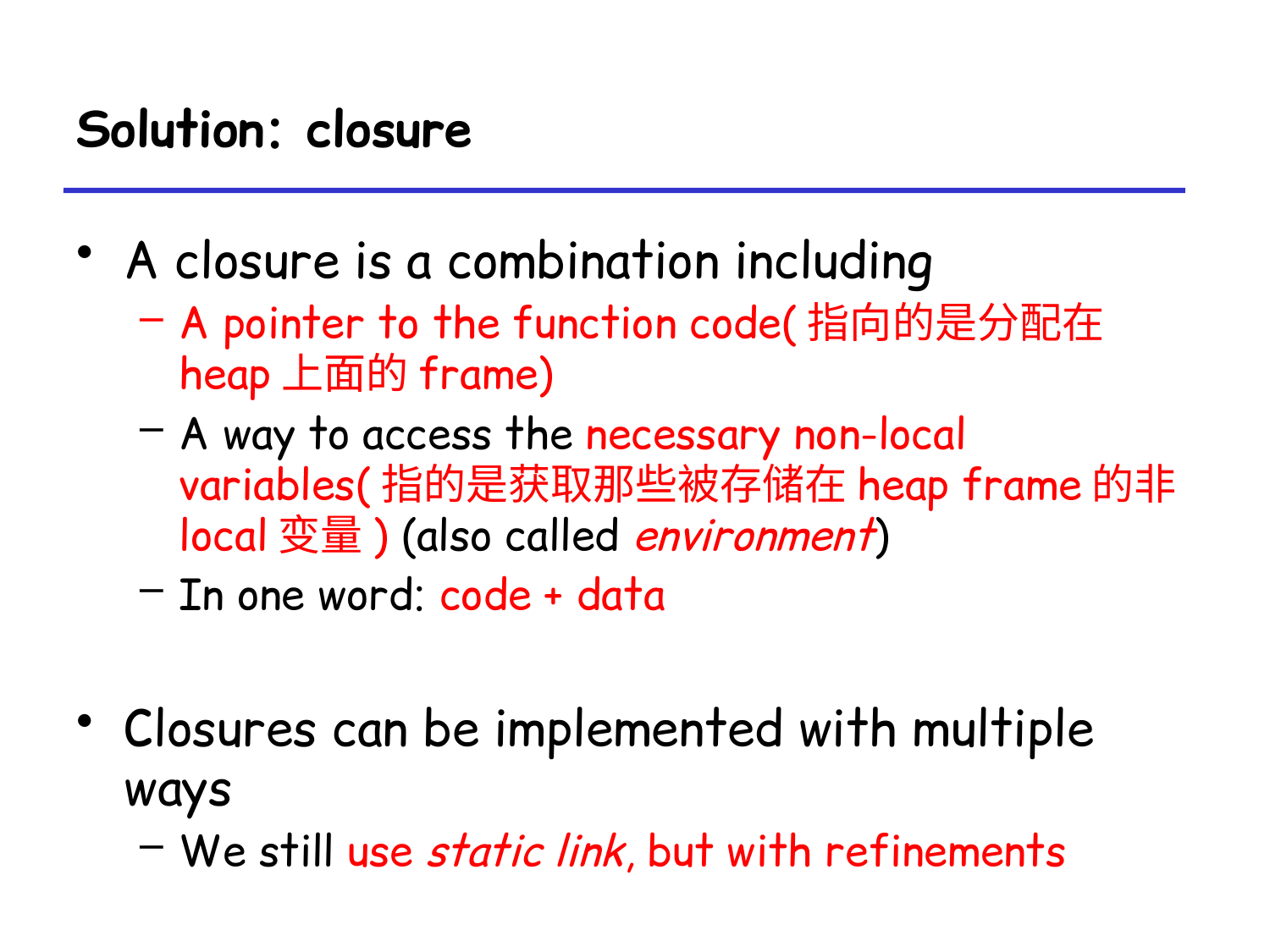

# Solution: closure
A closure is a combination including
A pointer to the function code(指向的是分配在heap上面的frame)
A way to access the necessary non-local variables(指的是获取那些被存储在heap frame的非local变量) (also called environment)
In one word: code + data

Closures can be implemented with multiple ways
We still use static link, but with refinements

17